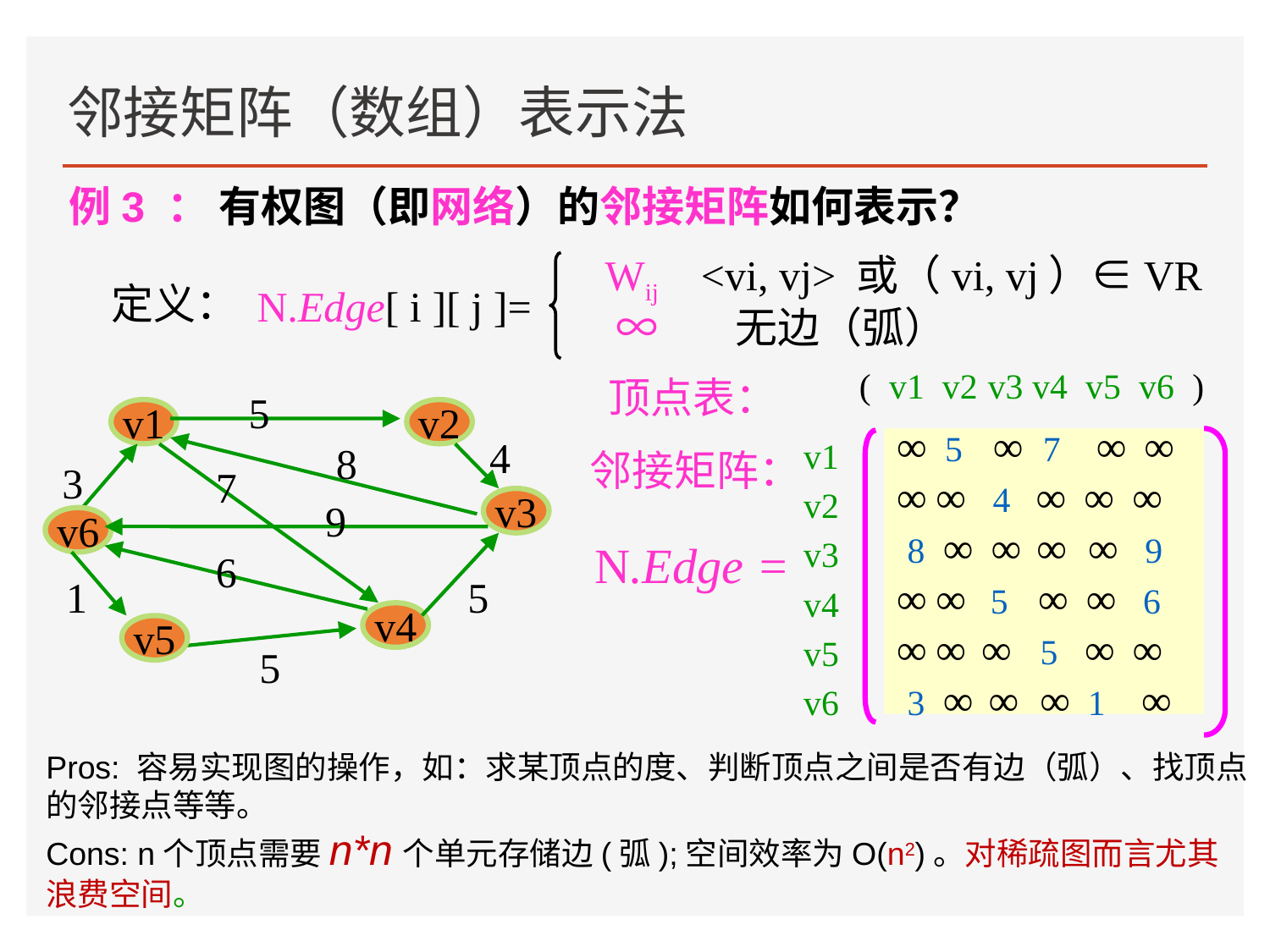

# 邻接矩阵（数组）表示法
例3 ： 有权图（即网络）的邻接矩阵如何表示？
Wij    <vi, vj> 或（vi, vj）∈VR

N.Edge[ i ][ j ]=
∞       无边（弧）
定义：
(  v1  v2  v3 v4  v5  v6  )
顶点表：
5
v1
v2

4
8

3
7
9
v3
v6

6

1
5
v4
v5

5
v1
v2
v3
v4
v5
v6
∞  5      ∞  7    ∞  ∞
∞ ∞   4     ∞  ∞  ∞
 8  ∞  ∞   ∞  ∞   9
∞ ∞    5   ∞  ∞   6
∞ ∞   ∞   5   ∞  ∞
 3  ∞   ∞  ∞  1    ∞

邻接矩阵：
N.Edge =
Pros: 容易实现图的操作，如：求某顶点的度、判断顶点之间是否有边（弧）、找顶点的邻接点等等。

Cons: n个顶点需要n*n个单元存储边(弧);空间效率为O(n2)。对稀疏图而言尤其浪费空间。